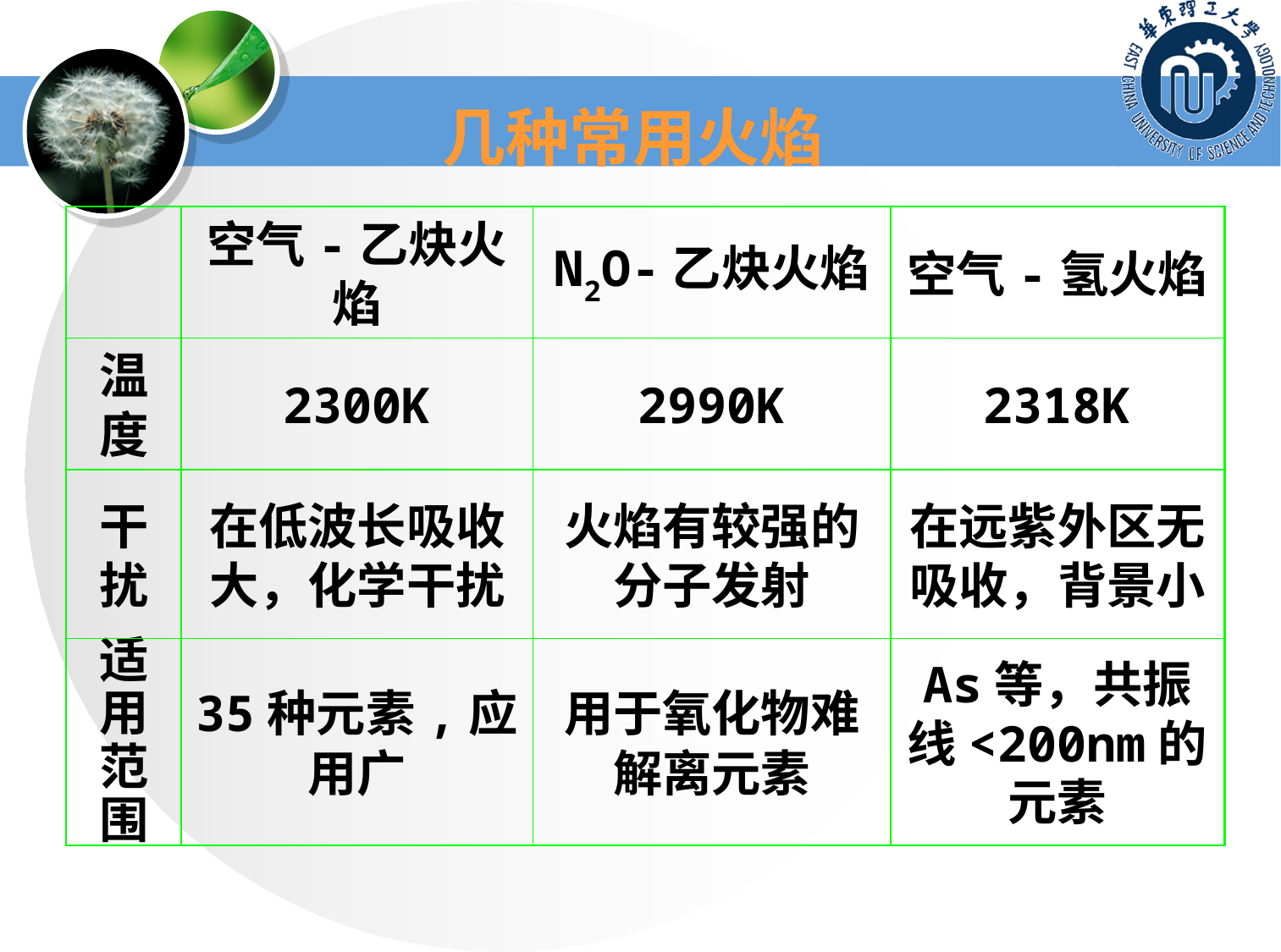

几种常用火焰

空气-乙炔火焰

N2O-乙炔火焰

空气-氢火焰

温度

2300K

2990K

2318K

干扰

在低波长吸收大，化学干扰

火焰有较强的分子发射

在远紫外区无吸收，背景小

适用范围

35种元素,应用广

用于氧化物难解离元素

As等，共振线<200nm的元素